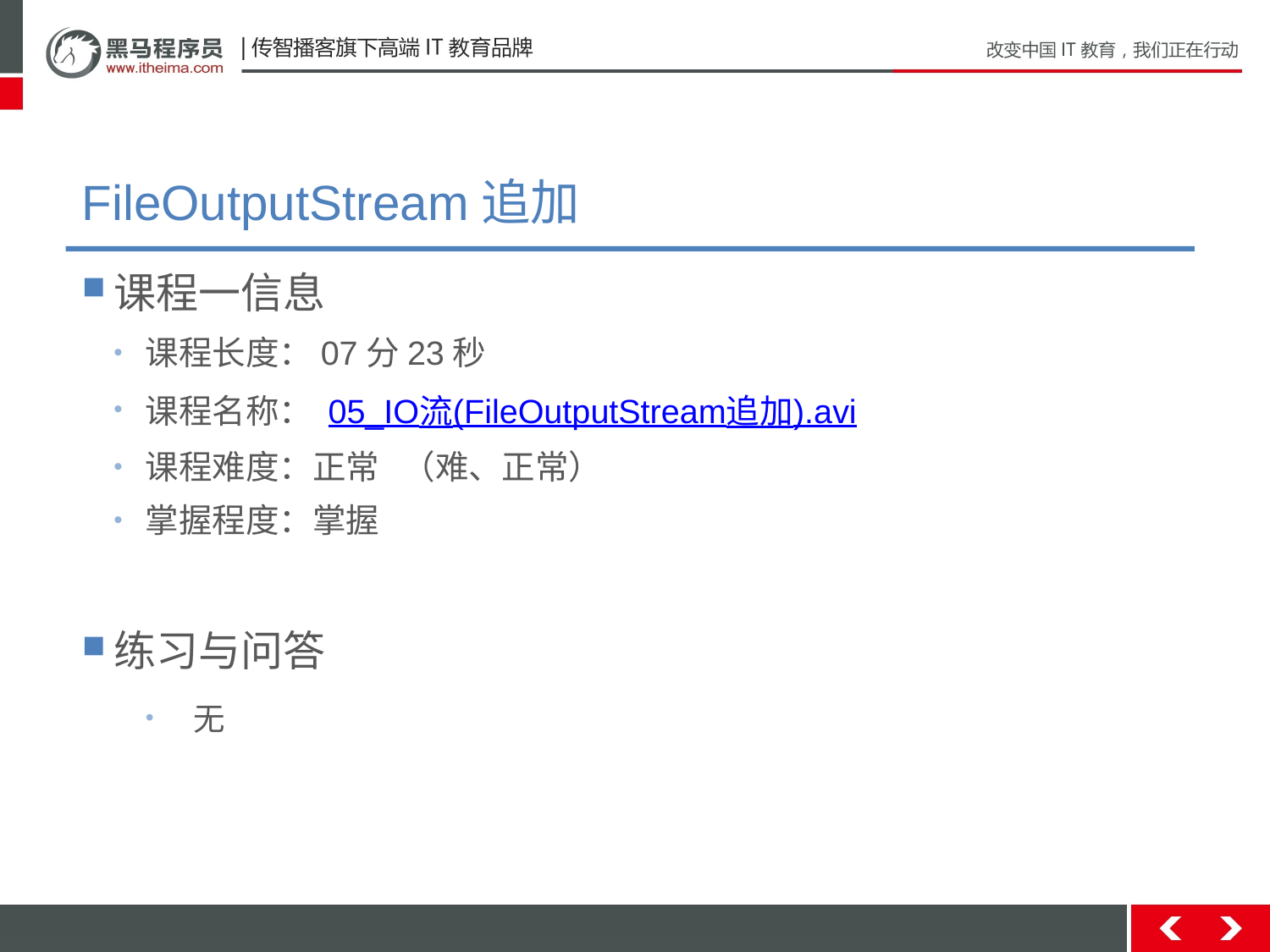

# FileOutputStream追加
课程一信息
课程长度：07分23秒
课程名称： 05_IO流(FileOutputStream追加).avi
课程难度：正常   （难、正常）
掌握程度：掌握

练习与问答
无